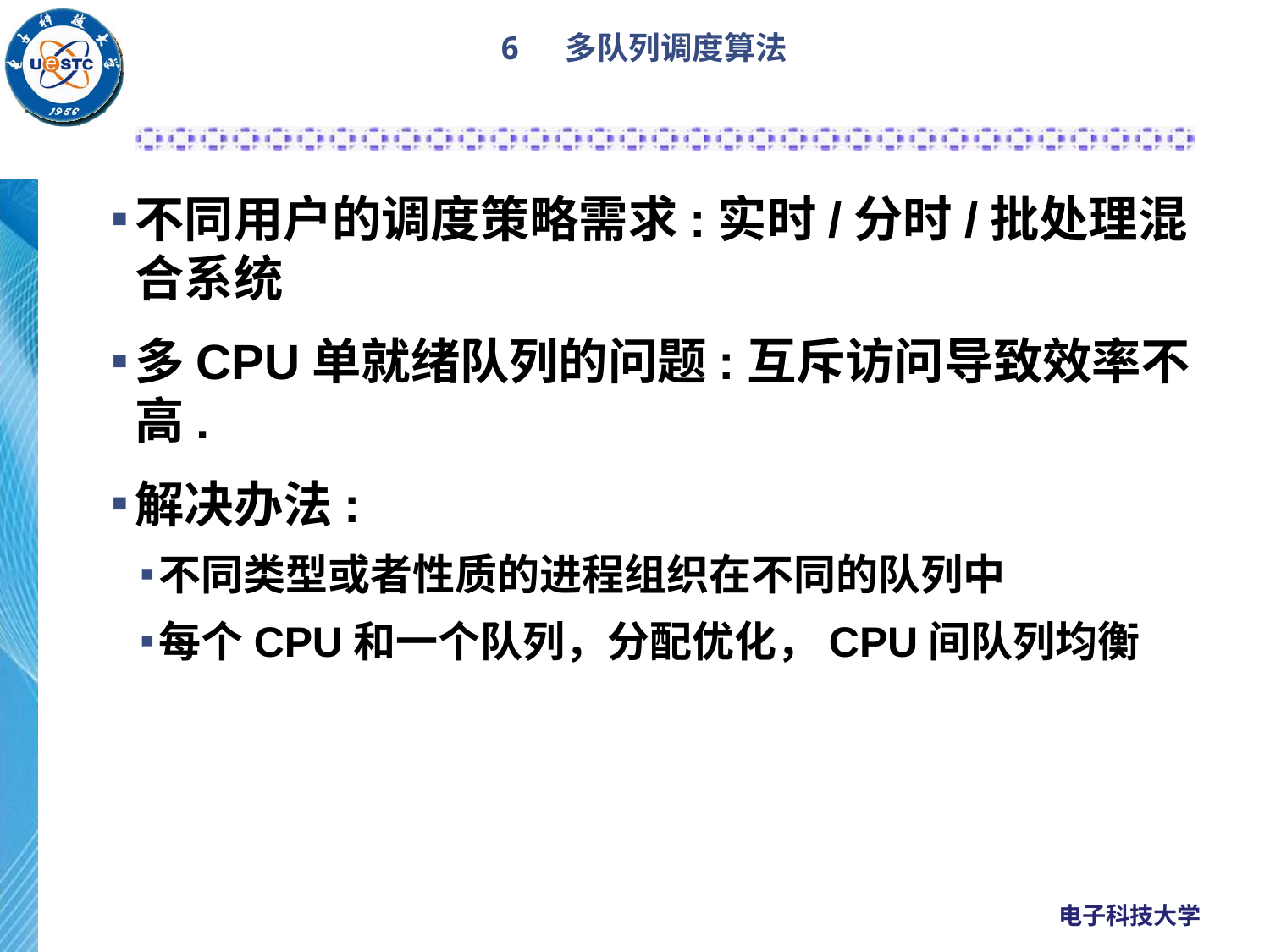

# 6  多队列调度算法
不同用户的调度策略需求:实时/分时/批处理混合系统
多CPU单就绪队列的问题:互斥访问导致效率不高.
解决办法:
不同类型或者性质的进程组织在不同的队列中
每个CPU和一个队列，分配优化，CPU间队列均衡